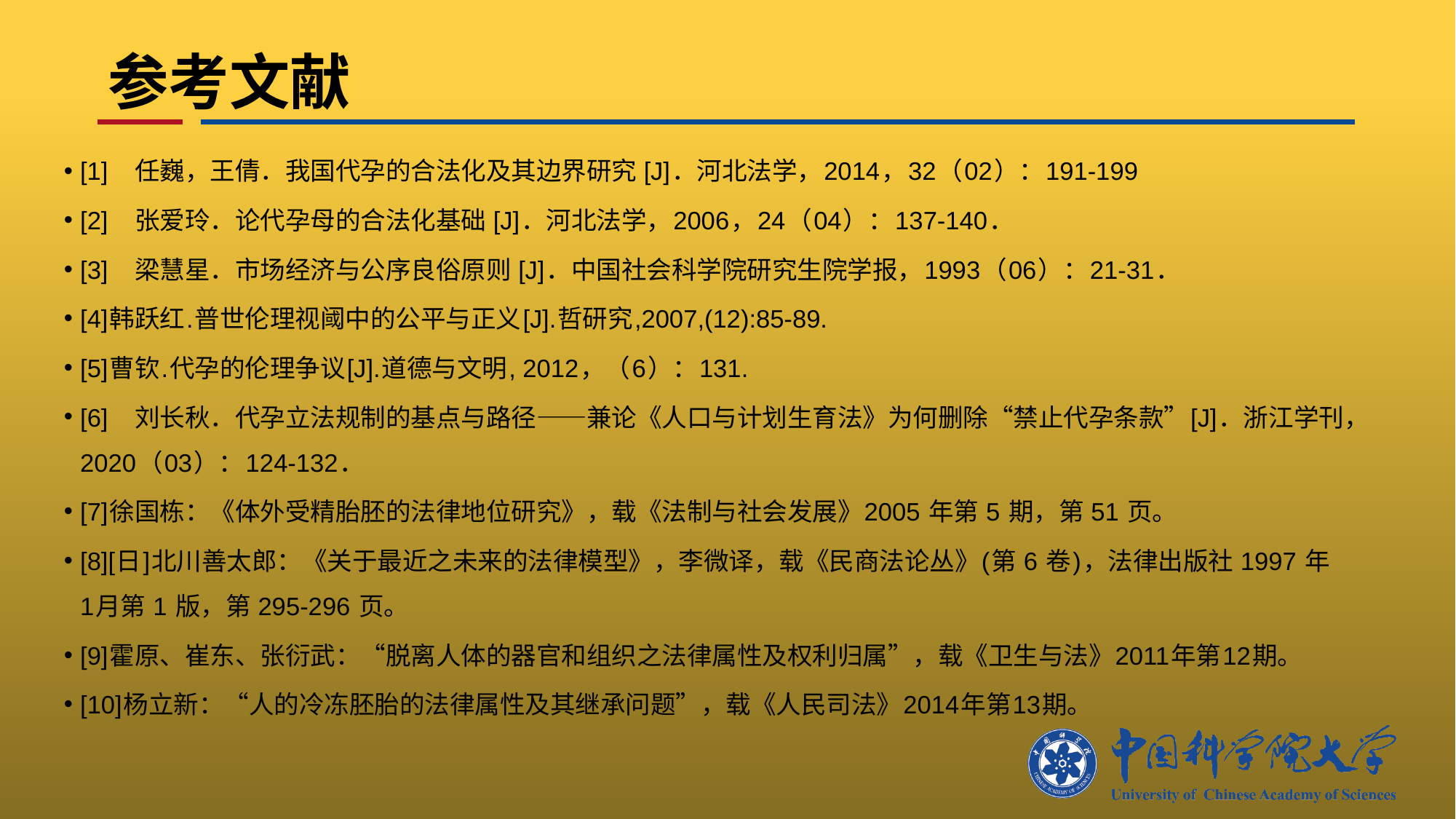

# 参考文献
[1]　任巍，王倩．我国代孕的合法化及其边界研究 [J]．河北法学，2014，32（02）：191-199
[2]　张爱玲．论代孕母的合法化基础 [J]．河北法学，2006，24（04）：137-140．
[3]　梁慧星．市场经济与公序良俗原则 [J]．中国社会科学院研究生院学报，1993（06）：21-31．
[4]韩跃红.普世伦理视阈中的公平与正义[J].哲研究,2007,(12):85-89.
[5]曹钦.代孕的伦理争议[J].道德与文明, 2012，（6）：131.
[6]　刘长秋．代孕立法规制的基点与路径——兼论《人口与计划生育法》为何删除“禁止代孕条款”[J]．浙江学刊，2020（03）：124-132．
[7]徐国栋：《体外受精胎胚的法律地位研究》，载《法制与社会发展》2005 年第 5 期，第 51 页。
[8][日]北川善太郎：《关于最近之未来的法律模型》，李微译，载《民商法论丛》(第 6 卷)，法律出版社 1997 年 1月第 1 版，第 295-296 页。
[9]霍原、崔东、张衍武：“脱离人体的器官和组织之法律属性及权利归属”，载《卫生与法》2011年第12期。
[10]杨立新：“人的冷冻胚胎的法律属性及其继承问题”，载《人民司法》2014年第13期。